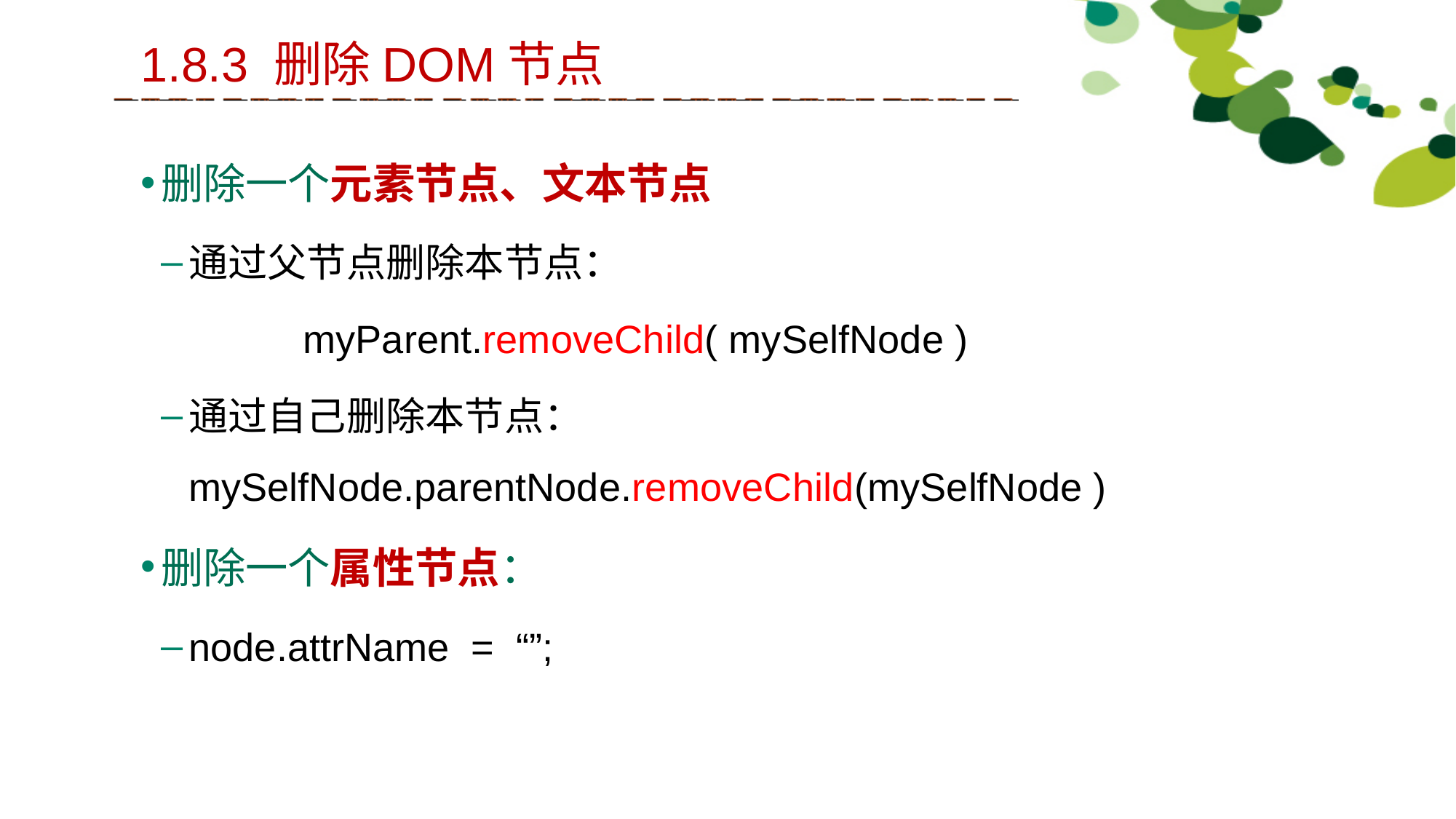

1.8.3 删除DOM节点
删除一个元素节点、文本节点
通过父节点删除本节点：
	   myParent.removeChild( mySelfNode )
通过自己删除本节点：mySelfNode.parentNode.removeChild(mySelfNode )
删除一个属性节点：
node.attrName  =  “”;